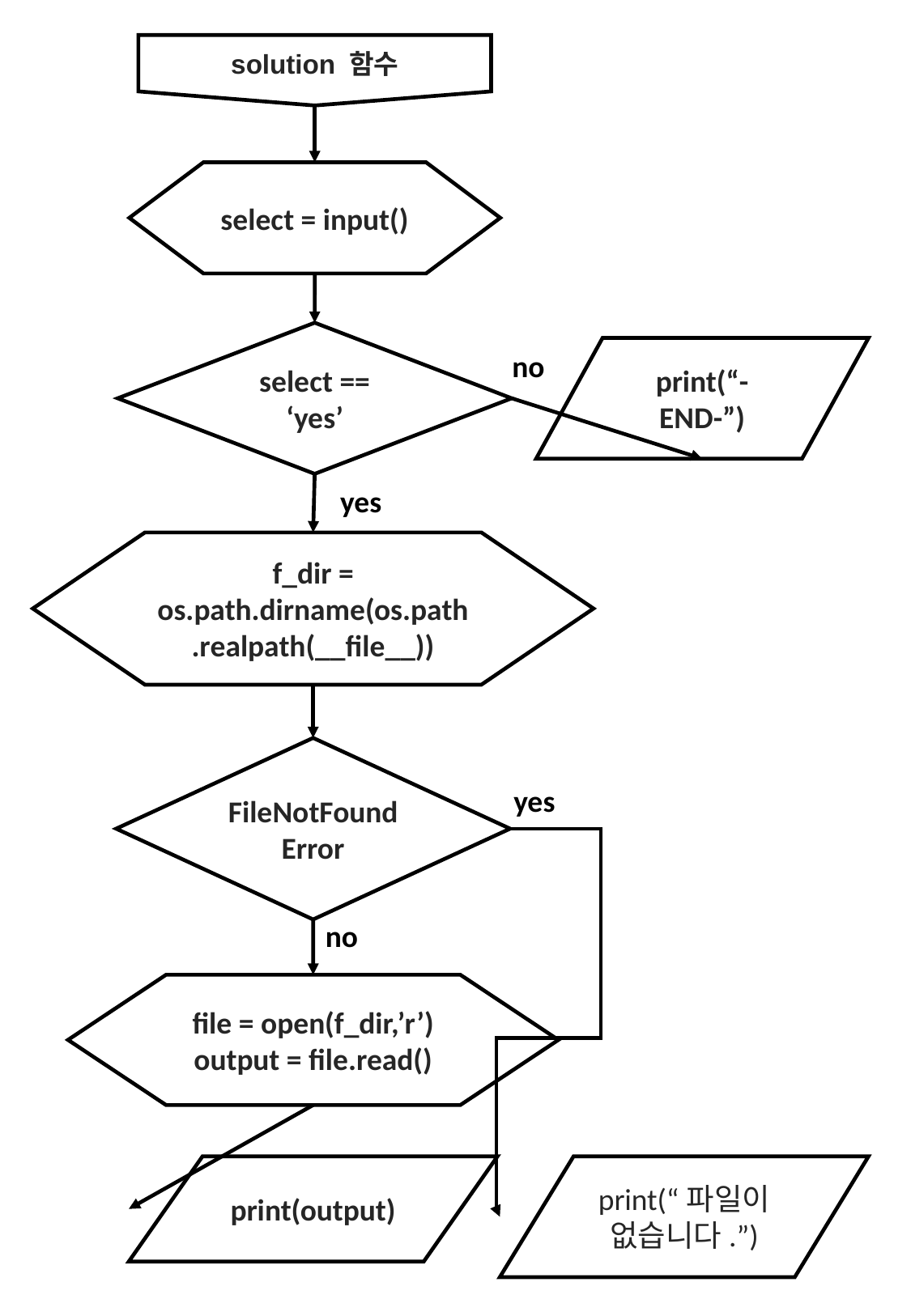

solution 함수
select = input()
select == ‘yes’
print(“-END-”)
no
yes
f_dir = os.path.dirname(os.path.realpath(__file__))
FileNotFoundError
yes
no
file = open(f_dir,’r’)
output = file.read()
print(output)
print(“파일이 없습니다.”)